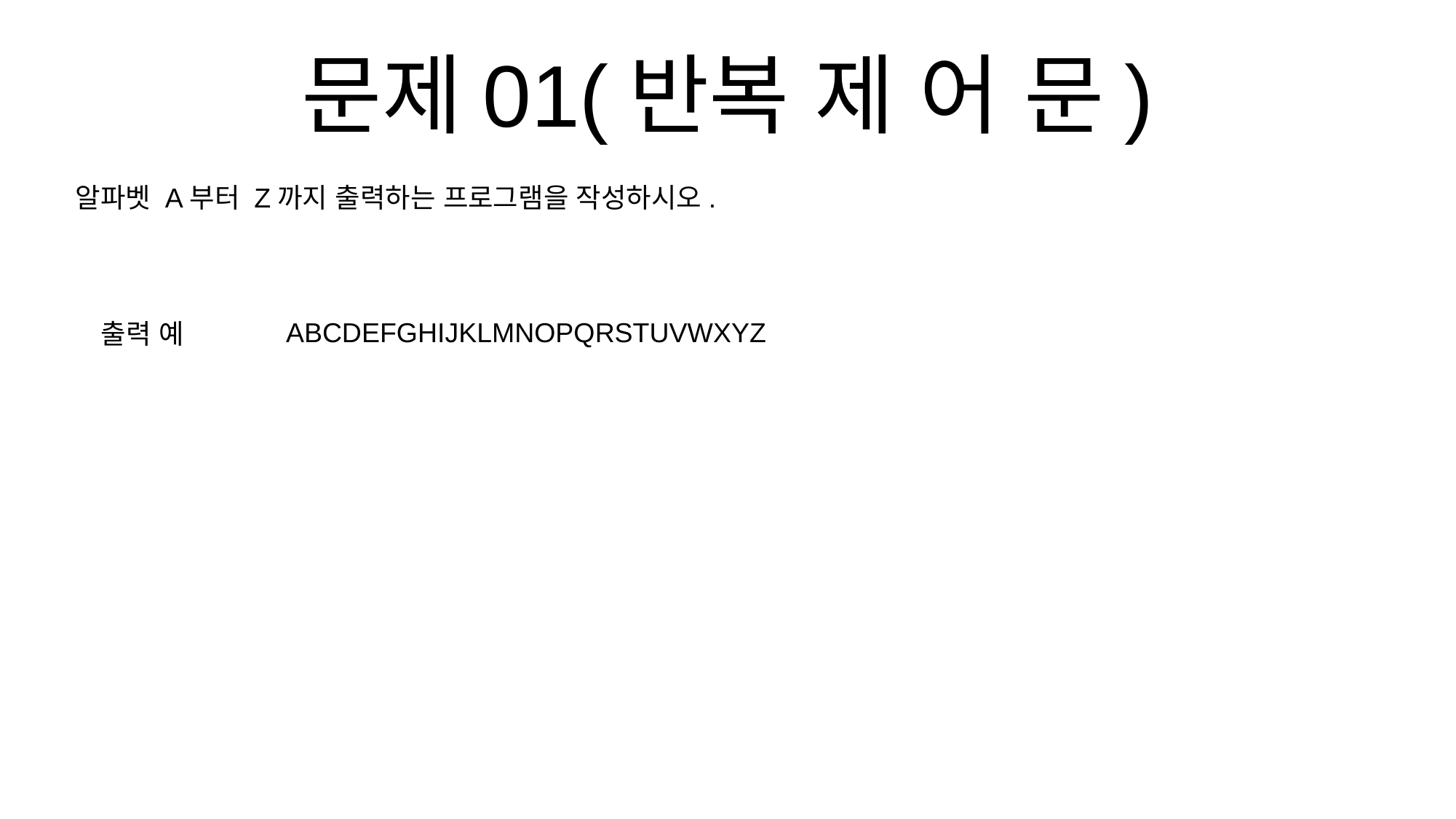

문제01(반복 제 어 문)
알파벳 A부터 Z까지 출력하는 프로그램을 작성하시오.
ABCDEFGHIJKLMNOPQRSTUVWXYZ
출력 예